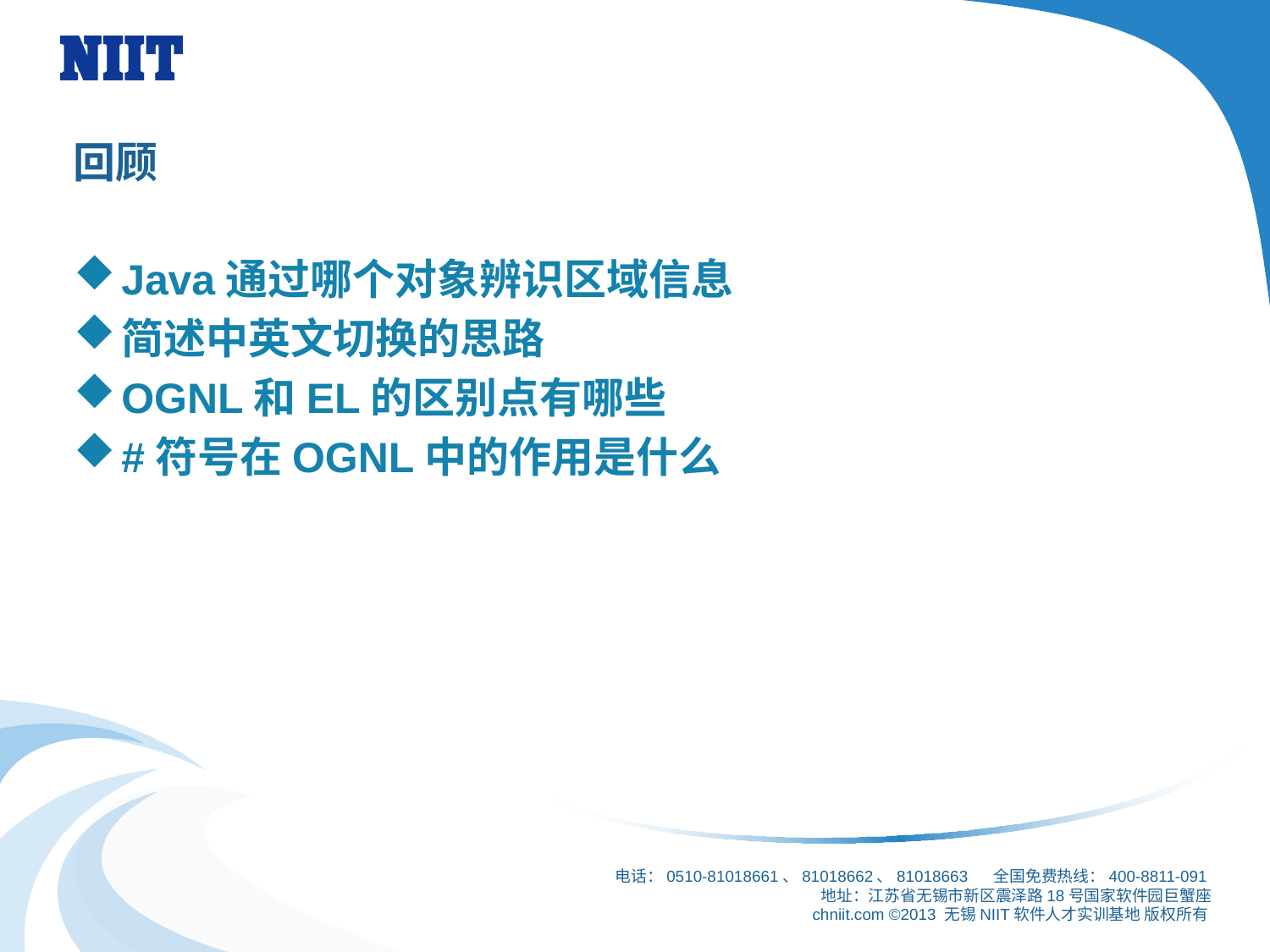

# 回顾
Java通过哪个对象辨识区域信息
简述中英文切换的思路
OGNL和EL的区别点有哪些
#符号在OGNL中的作用是什么